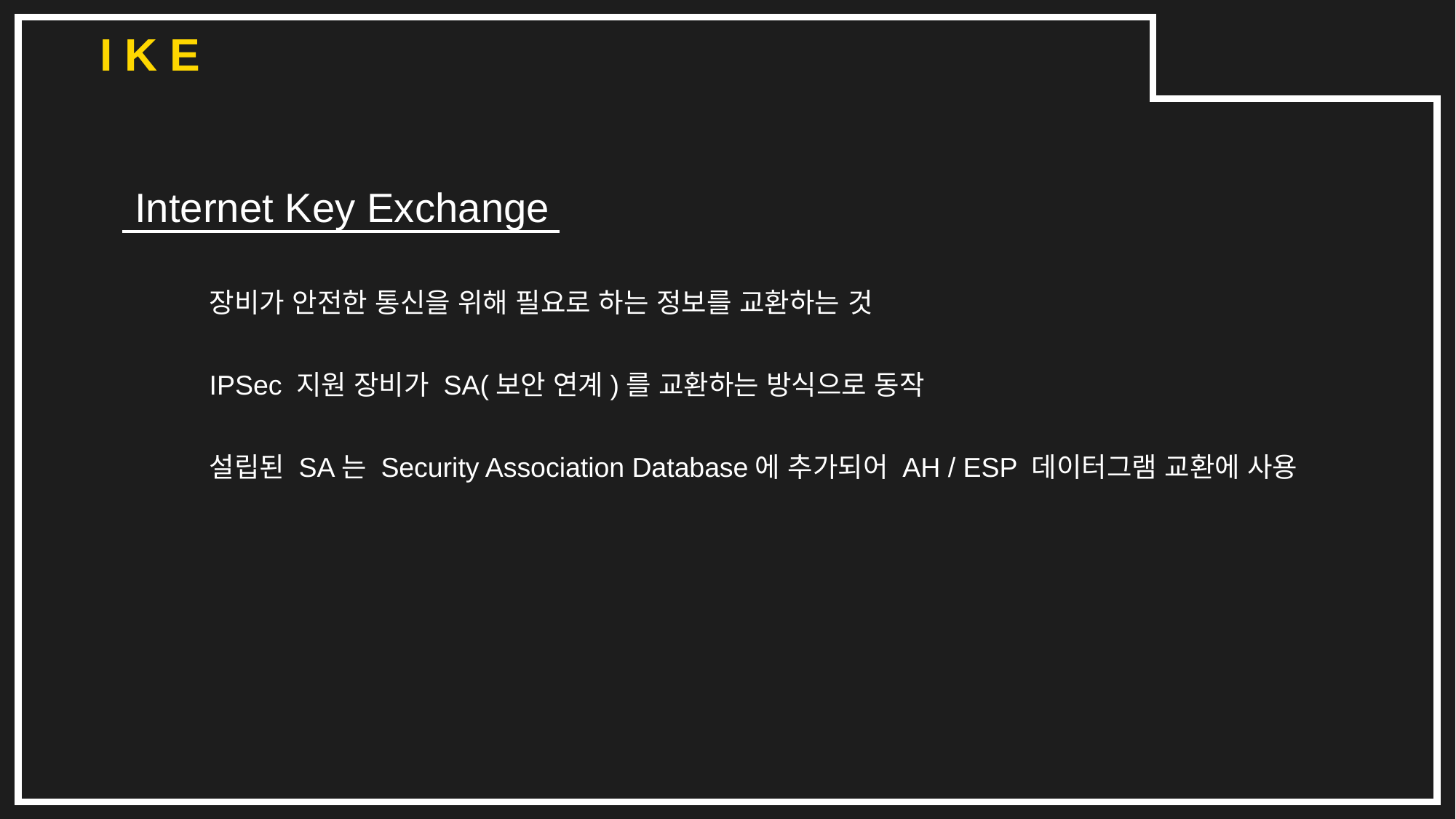

I K E
Internet Key Exchange
장비가 안전한 통신을 위해 필요로 하는 정보를 교환하는 것
IPSec 지원 장비가 SA(보안 연계)를 교환하는 방식으로 동작
설립된 SA는 Security Association Database에 추가되어 AH / ESP 데이터그램 교환에 사용